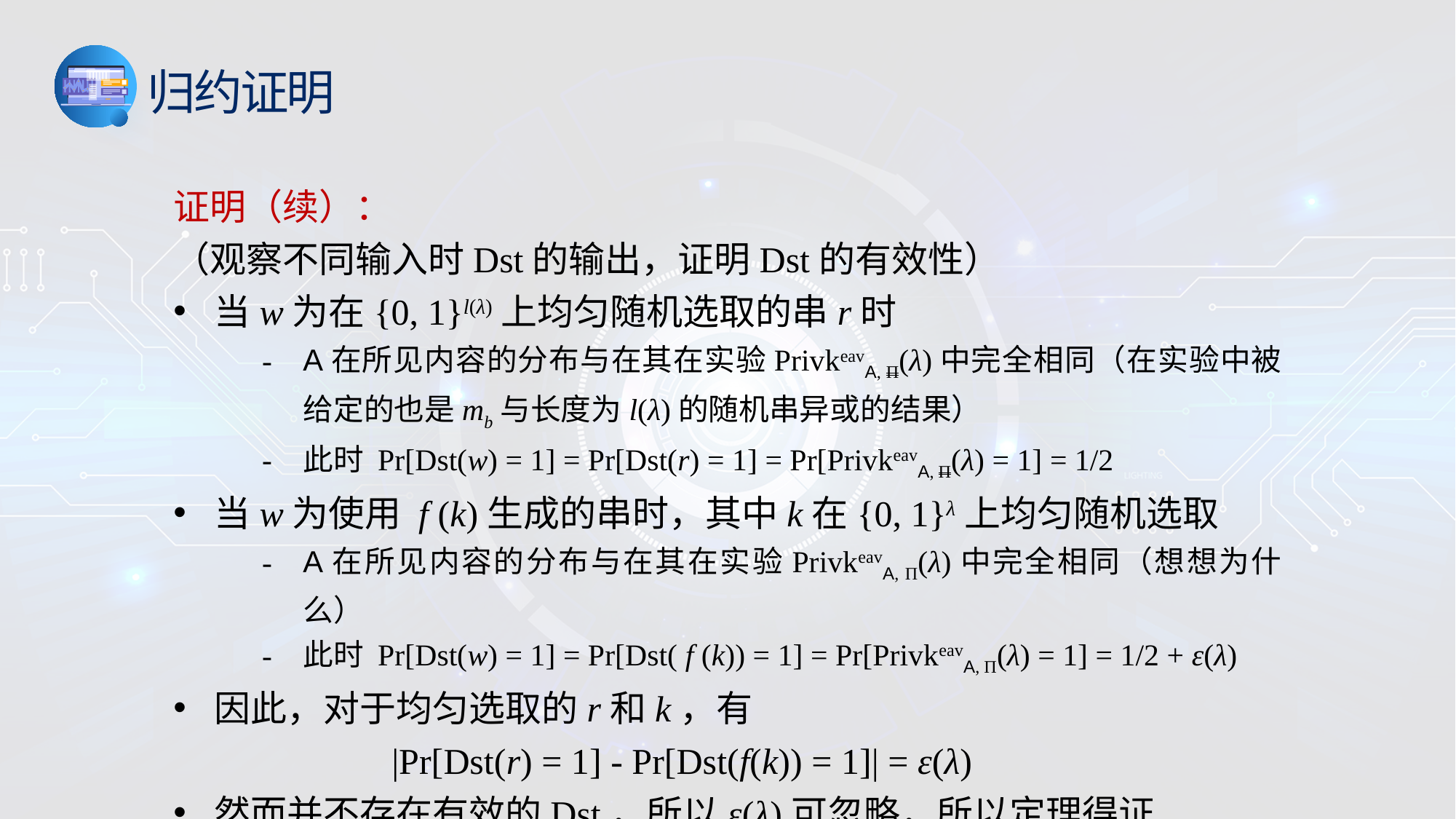

归约证明

证明（续）：
（观察不同输入时Dst的输出，证明Dst的有效性）
当w为在{0, 1}l(λ)上均匀随机选取的串r时
A在所见内容的分布与在其在实验PrivkeavA, Π(λ)中完全相同（在实验中被给定的也是mb与长度为l(λ)的随机串异或的结果）
此时 Pr[Dst(w) = 1] = Pr[Dst(r) = 1] = Pr[PrivkeavA, Π(λ) = 1] = 1/2
当w为使用 f (k)生成的串时，其中k在{0, 1}λ上均匀随机选取
A在所见内容的分布与在其在实验PrivkeavA, Π(λ)中完全相同（想想为什么）
此时 Pr[Dst(w) = 1] = Pr[Dst( f (k)) = 1] = Pr[PrivkeavA, Π(λ) = 1] = 1/2 + ε(λ)
因此，对于均匀选取的r和k，有
		|Pr[Dst(r) = 1] - Pr[Dst(f(k)) = 1]| = ε(λ)
然而并不存在有效的Dst，所以ε(λ)可忽略，所以定理得证